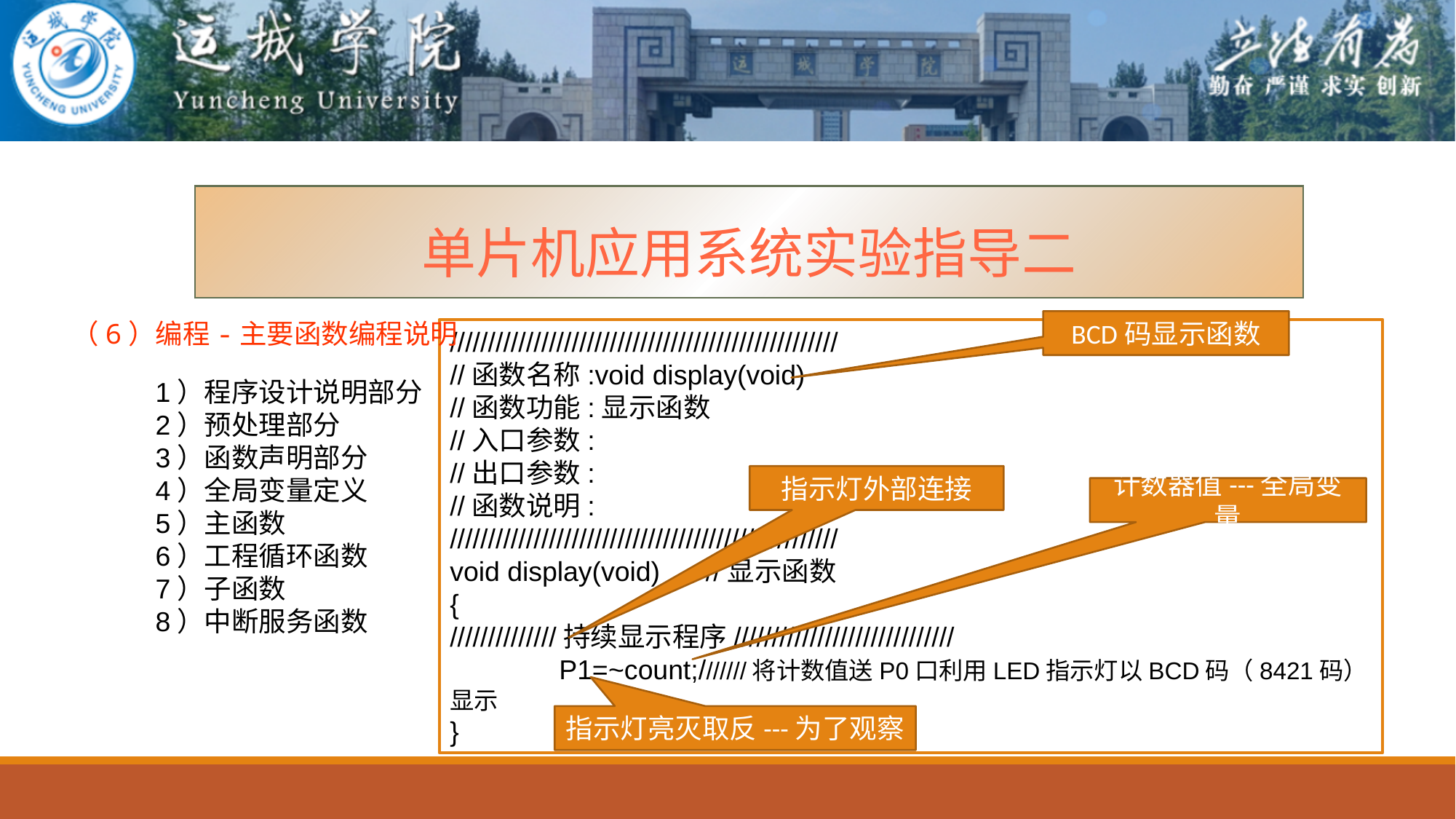

单片机应用系统实验指导二
（6）编程-主要函数编程说明
BCD码显示函数
///////////////////////////////////////////////////
//函数名称:void display(void)
//函数功能:显示函数
//入口参数:
//出口参数:
//函数说明:
///////////////////////////////////////////////////
void display(void)      //显示函数
{
//////////////持续显示程序/////////////////////////////
	P1=~count;///////将计数值送P0口利用LED指示灯以BCD码（8421码）显示
}
1）程序设计说明部分
2）预处理部分
3）函数声明部分
4）全局变量定义
5）主函数
6）工程循环函数
7）子函数
8）中断服务函数
指示灯外部连接
计数器值---全局变量
指示灯亮灭取反---为了观察